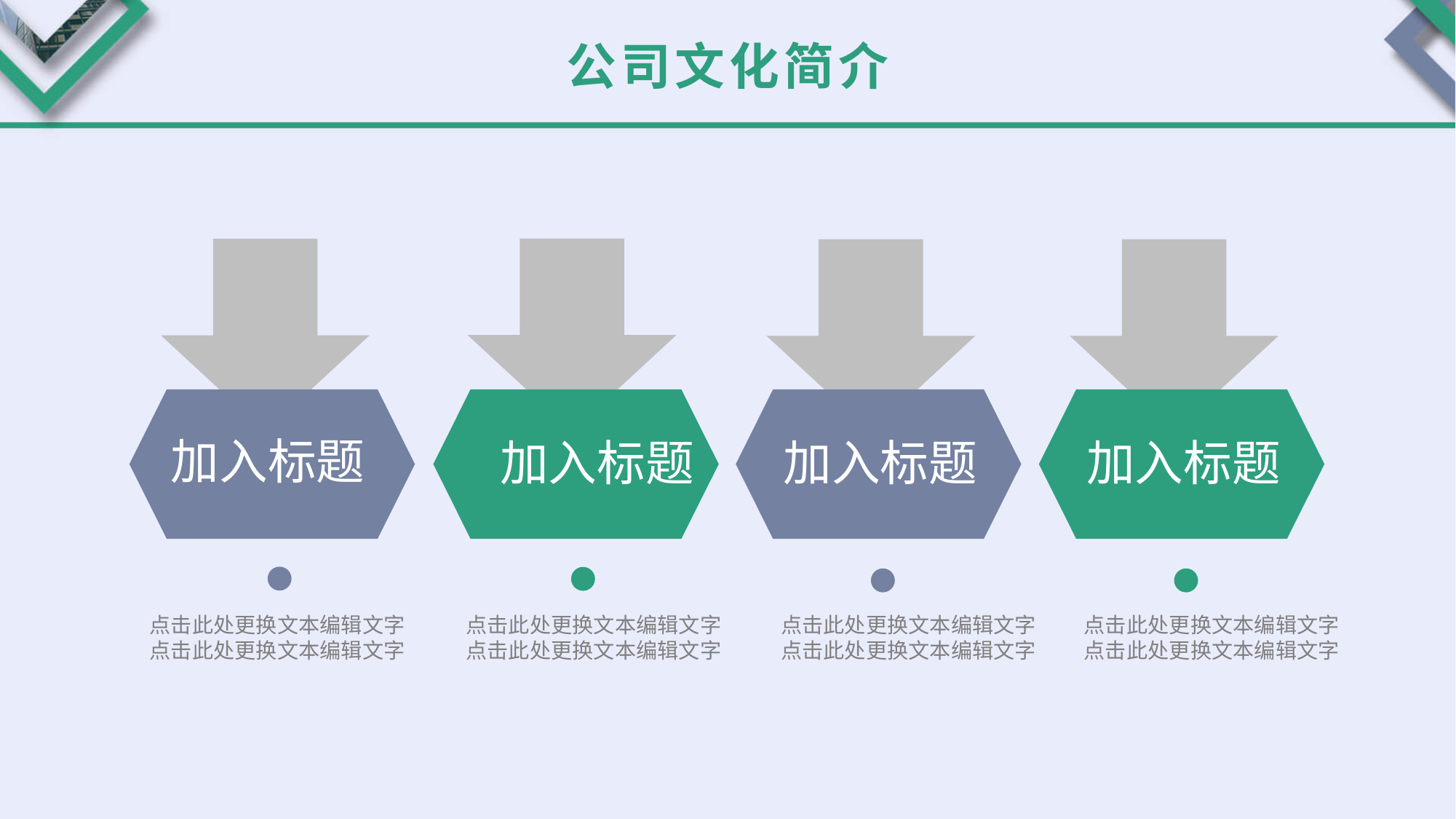

公司文化简介

加入标题
加入标题
加入标题
加入标题

点击此处更换文本编辑文字
点击此处更换文本编辑文字
点击此处更换文本编辑文字
点击此处更换文本编辑文字
点击此处更换文本编辑文字
点击此处更换文本编辑文字
点击此处更换文本编辑文字
点击此处更换文本编辑文字